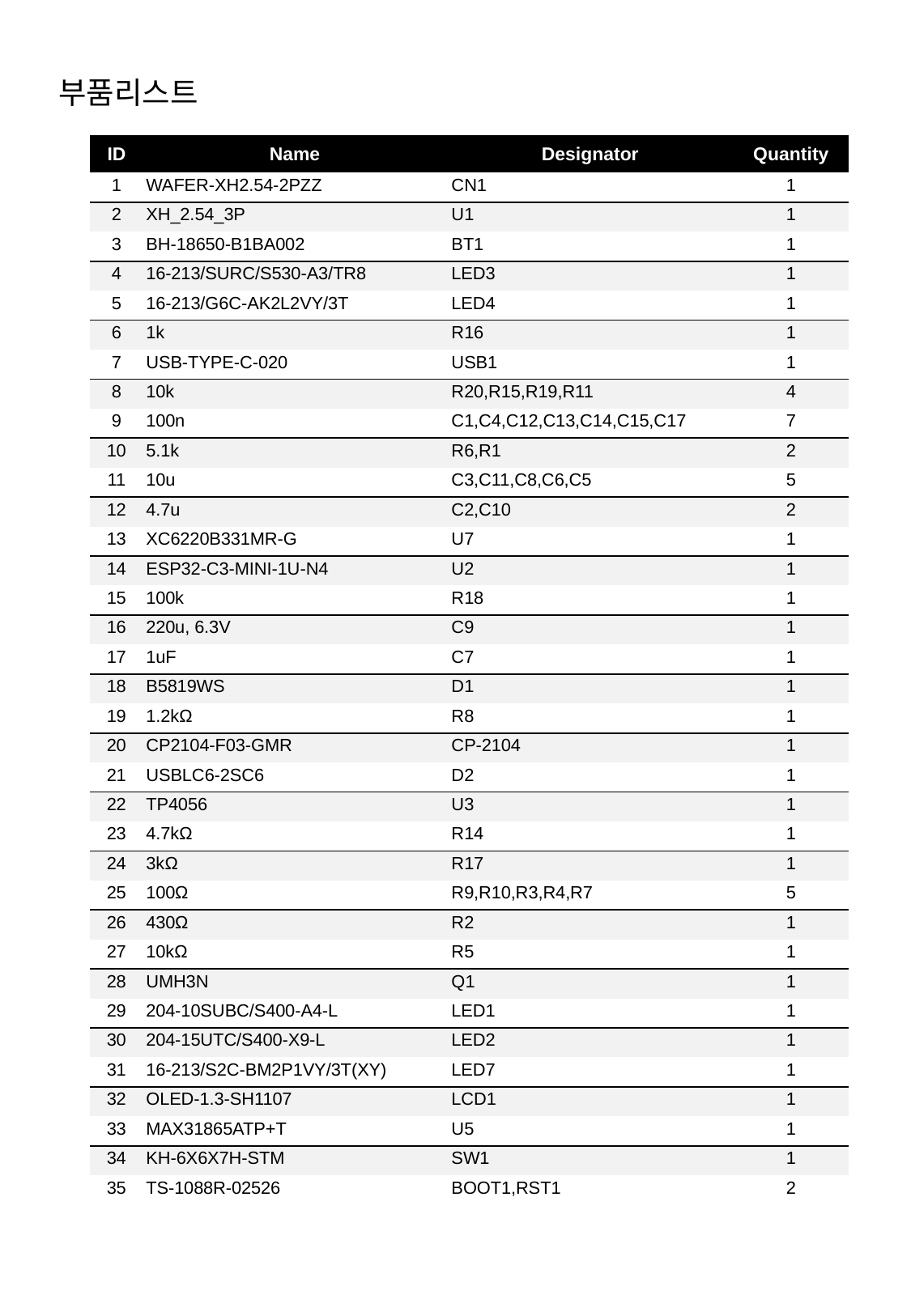

부품리스트
| ID | Name | Designator | Quantity |
| --- | --- | --- | --- |
| 1 | WAFER-XH2.54-2PZZ | CN1 | 1 |
| 2 | XH\_2.54\_3P | U1 | 1 |
| 3 | BH-18650-B1BA002 | BT1 | 1 |
| 4 | 16-213/SURC/S530-A3/TR8 | LED3 | 1 |
| 5 | 16-213/G6C-AK2L2VY/3T | LED4 | 1 |
| 6 | 1k | R16 | 1 |
| 7 | USB-TYPE-C-020 | USB1 | 1 |
| 8 | 10k | R20,R15,R19,R11 | 4 |
| 9 | 100n | C1,C4,C12,C13,C14,C15,C17 | 7 |
| 10 | 5.1k | R6,R1 | 2 |
| 11 | 10u | C3,C11,C8,C6,C5 | 5 |
| 12 | 4.7u | C2,C10 | 2 |
| 13 | XC6220B331MR-G | U7 | 1 |
| 14 | ESP32-C3-MINI-1U-N4 | U2 | 1 |
| 15 | 100k | R18 | 1 |
| 16 | 220u, 6.3V | C9 | 1 |
| 17 | 1uF | C7 | 1 |
| 18 | B5819WS | D1 | 1 |
| 19 | 1.2kΩ | R8 | 1 |
| 20 | CP2104-F03-GMR | CP-2104 | 1 |
| 21 | USBLC6-2SC6 | D2 | 1 |
| 22 | TP4056 | U3 | 1 |
| 23 | 4.7kΩ | R14 | 1 |
| 24 | 3kΩ | R17 | 1 |
| 25 | 100Ω | R9,R10,R3,R4,R7 | 5 |
| 26 | 430Ω | R2 | 1 |
| 27 | 10kΩ | R5 | 1 |
| 28 | UMH3N | Q1 | 1 |
| 29 | 204-10SUBC/S400-A4-L | LED1 | 1 |
| 30 | 204-15UTC/S400-X9-L | LED2 | 1 |
| 31 | 16-213/S2C-BM2P1VY/3T(XY) | LED7 | 1 |
| 32 | OLED-1.3-SH1107 | LCD1 | 1 |
| 33 | MAX31865ATP+T | U5 | 1 |
| 34 | KH-6X6X7H-STM | SW1 | 1 |
| 35 | TS-1088R-02526 | BOOT1,RST1 | 2 |